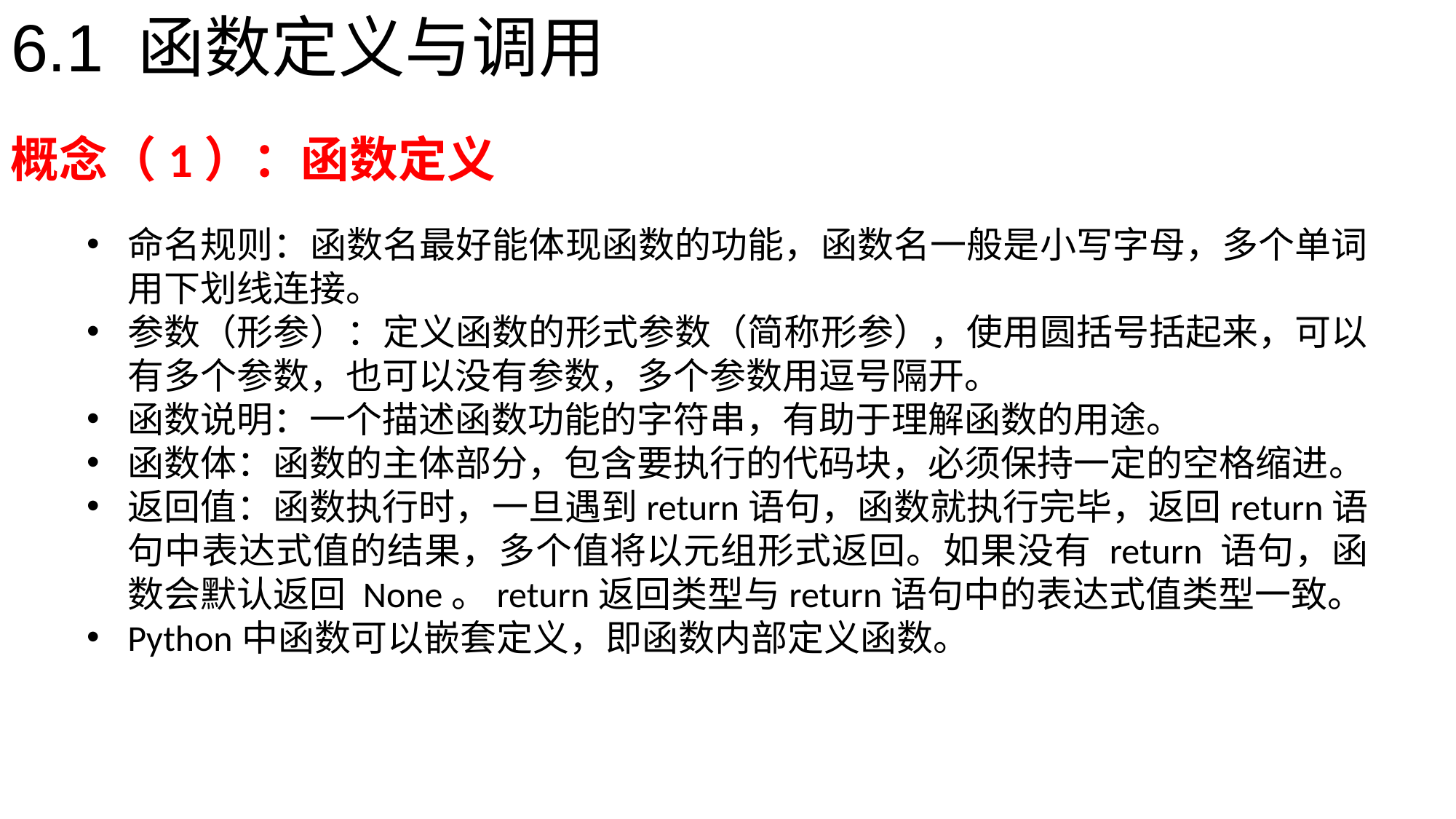

# 6.1 函数定义与调用
概念（1）：函数定义
命名规则：函数名最好能体现函数的功能，函数名一般是小写字母，多个单词用下划线连接。
参数（形参）：定义函数的形式参数（简称形参），使用圆括号括起来，可以有多个参数，也可以没有参数，多个参数用逗号隔开。
函数说明：一个描述函数功能的字符串，有助于理解函数的用途。
函数体：函数的主体部分，包含要执行的代码块，必须保持一定的空格缩进。
返回值：函数执行时，一旦遇到return语句，函数就执行完毕，返回return语句中表达式值的结果，多个值将以元组形式返回。如果没有 return 语句，函数会默认返回 None。return返回类型与return语句中的表达式值类型一致。
Python中函数可以嵌套定义，即函数内部定义函数。